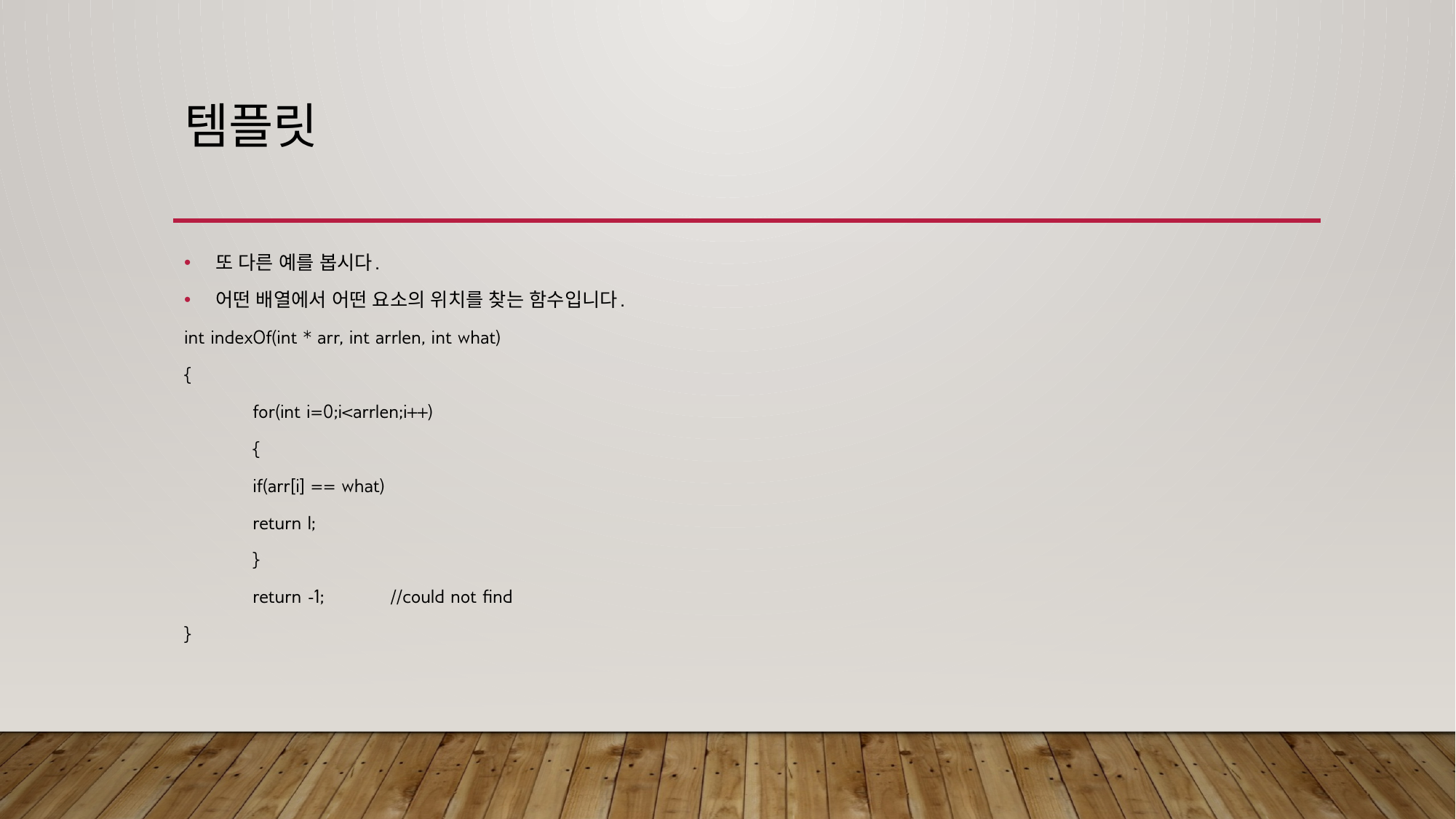

# 템플릿
또 다른 예를 봅시다.
어떤 배열에서 어떤 요소의 위치를 찾는 함수입니다.
int indexOf(int * arr, int arrlen, int what)
{
	for(int i=0;i<arrlen;i++)
	{
		if(arr[i] == what)
			return I;
	}
	return -1;		//could not find
}